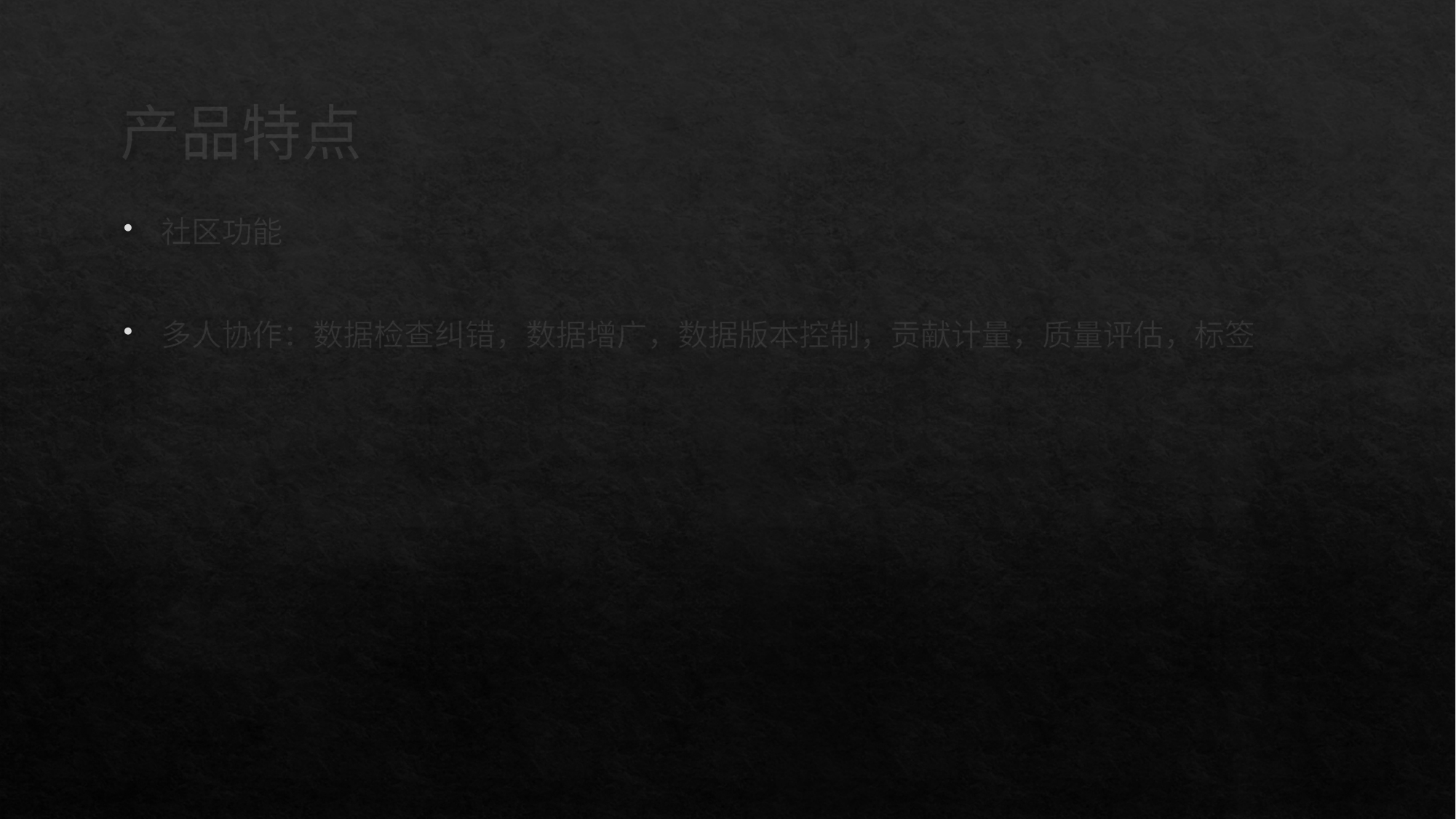

# 产品特点
社区功能

多人协作：数据检查纠错，数据增广，数据版本控制，贡献计量，质量评估，标签